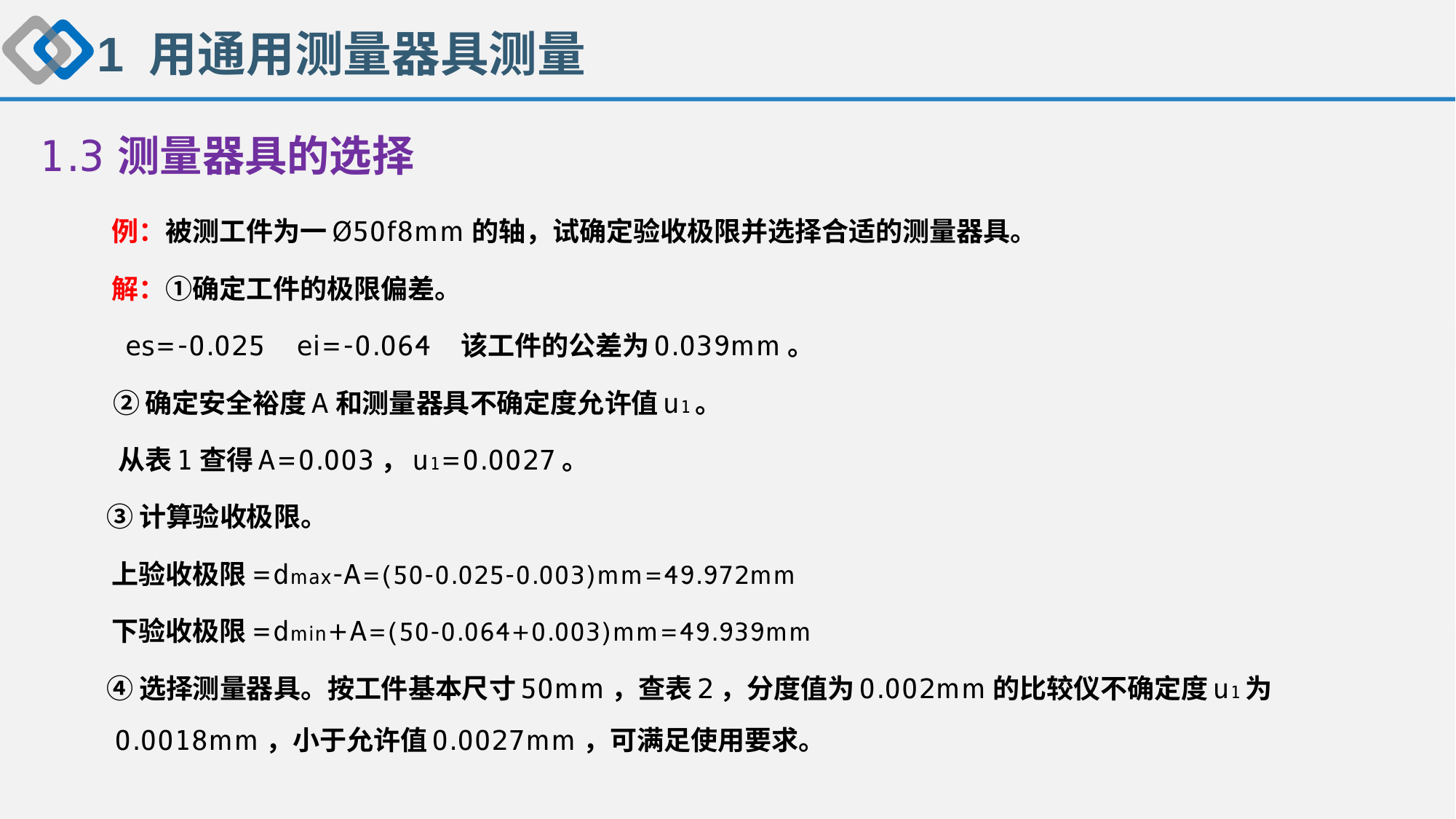

1 用通用测量器具测量
1.3测量器具的选择
       例：被测工件为一Ø50f8mm的轴，试确定验收极限并选择合适的测量器具。
       解：①确定工件的极限偏差。
        es=-0.025    ei=-0.064   该工件的公差为0.039mm。
        ②确定安全裕度A和测量器具不确定度允许值u1。
        从表1查得A=0.003，u1=0.0027。
       ③计算验收极限。
       上验收极限=dmax-A=(50-0.025-0.003)mm=49.972mm
       下验收极限=dmin+A=(50-0.064+0.003)mm=49.939mm
       ④选择测量器具。按工件基本尺寸50mm，查表2，分度值为0.002mm的比较仪不确定度u1为0.0018mm，小于允许值0.0027mm，可满足使用要求。